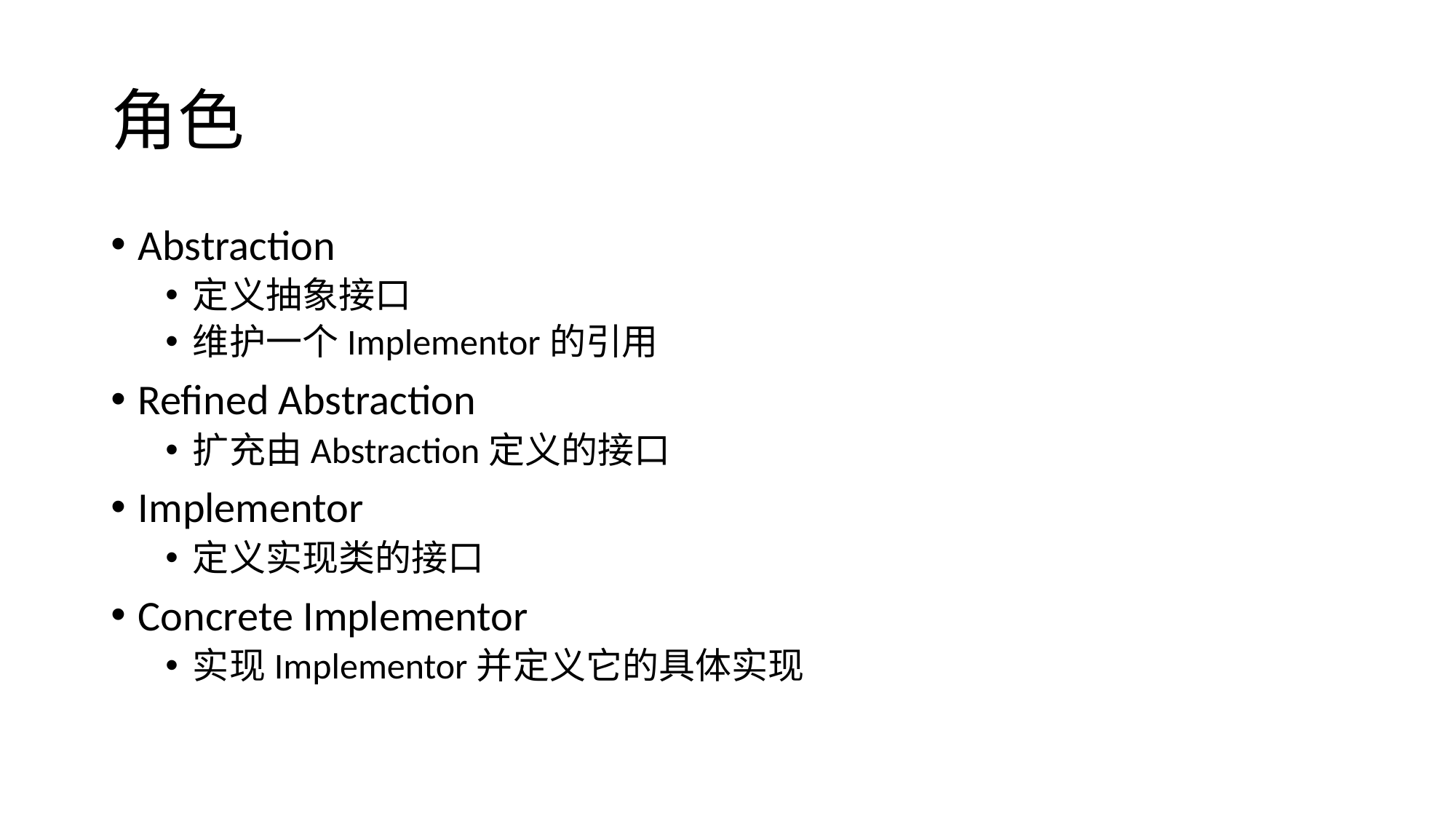

# 角色
Abstraction
定义抽象接口
维护一个Implementor的引用
Refined Abstraction
扩充由Abstraction定义的接口
Implementor
定义实现类的接口
Concrete Implementor
实现Implementor并定义它的具体实现